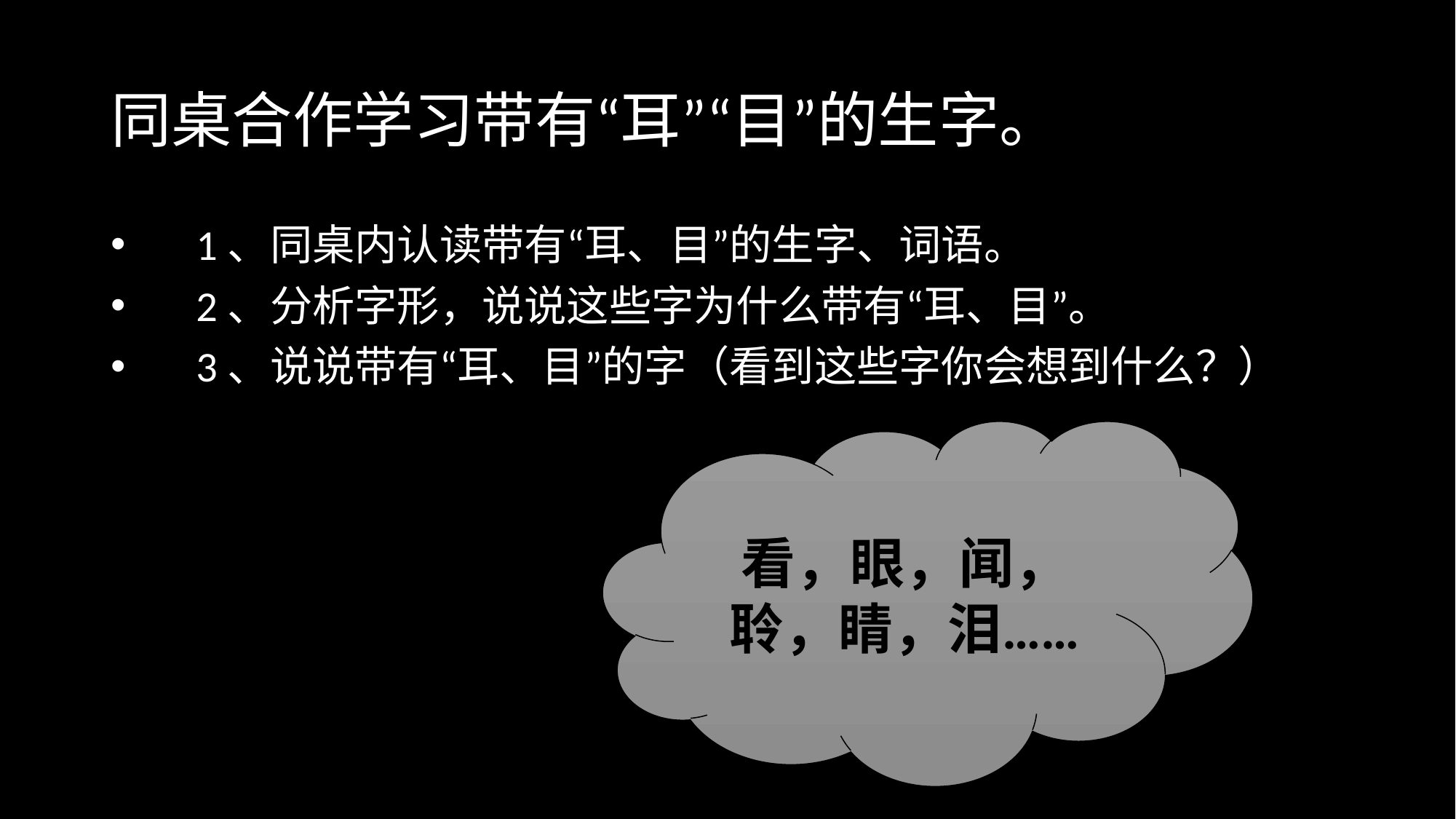

# 同桌合作学习带有“耳”“目”的生字。
      1、同桌内认读带有“耳、目”的生字、词语。
      2、分析字形，说说这些字为什么带有“耳、目”。
      3、说说带有“耳、目”的字（看到这些字你会想到什么？）
看，眼，闻，聆，睛，泪……